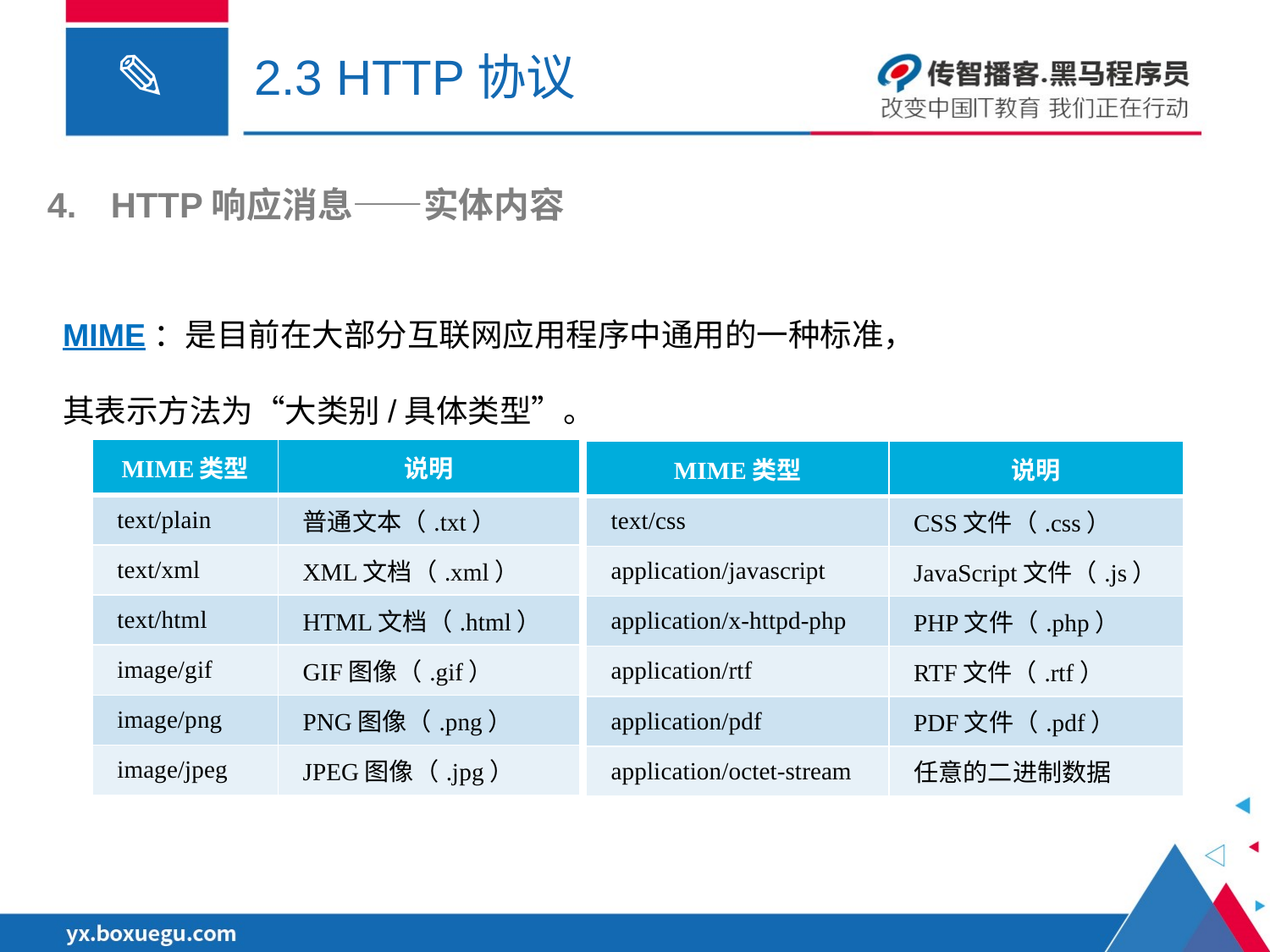

# 2.3 HTTP协议
HTTP响应消息——实体内容
MIME：是目前在大部分互联网应用程序中通用的一种标准，
其表示方法为“大类别/具体类型”。
| MIME类型 | 说明 |
| --- | --- |
| text/plain | 普通文本（.txt） |
| text/xml | XML文档（.xml） |
| text/html | HTML文档（.html） |
| image/gif | GIF图像（.gif） |
| image/png | PNG图像（.png） |
| image/jpeg | JPEG图像（.jpg） |
| MIME类型 | 说明 |
| --- | --- |
| text/css | CSS文件（.css） |
| application/javascript | JavaScript文件（.js） |
| application/x-httpd-php | PHP文件（.php） |
| application/rtf | RTF文件（.rtf） |
| application/pdf | PDF文件（.pdf） |
| application/octet-stream | 任意的二进制数据 |